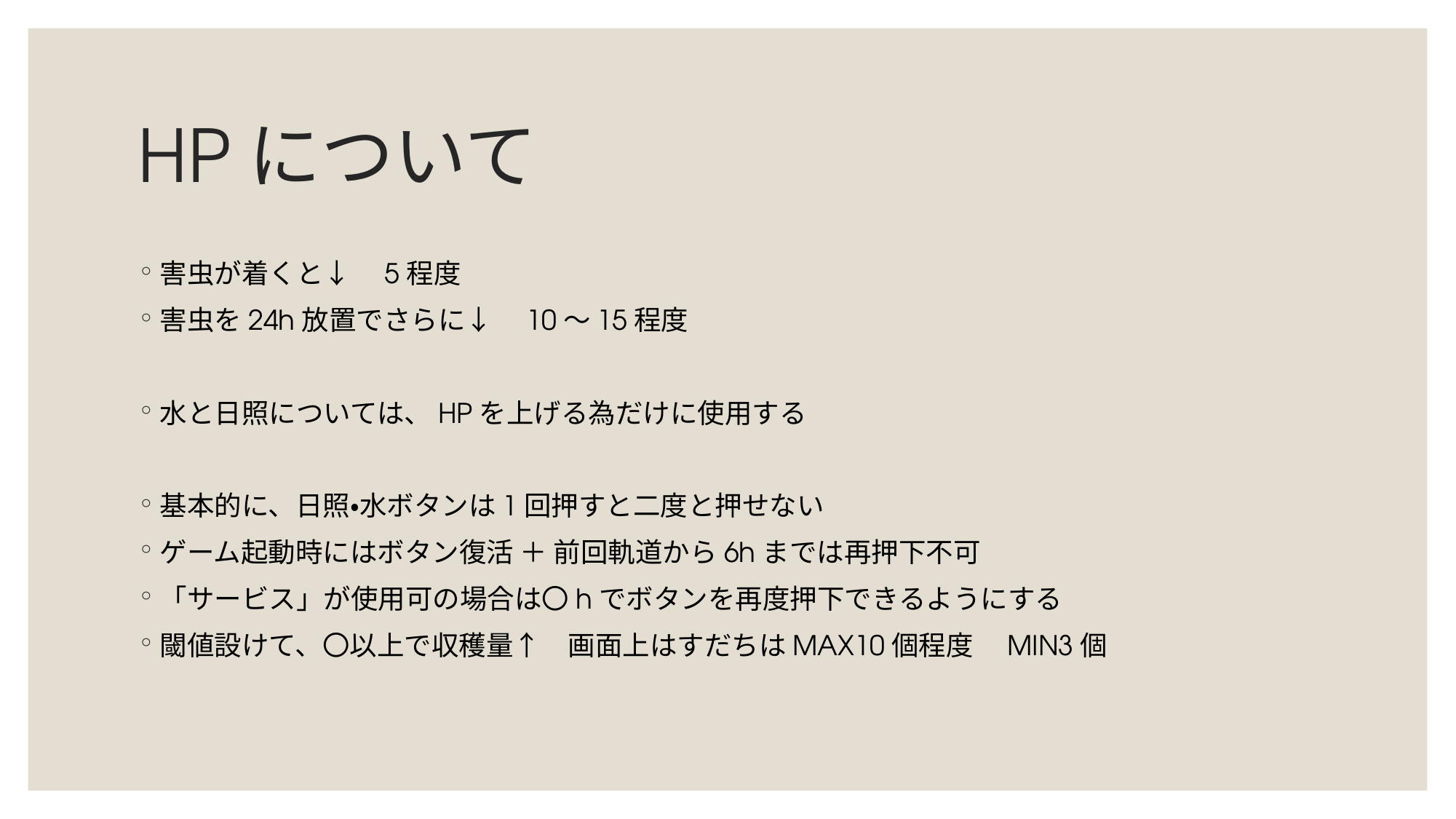

# HPについて
害虫が着くと↓　5程度
害虫を24h放置でさらに↓　10～15程度

水と日照については、HPを上げる為だけに使用する

基本的に、日照・水ボタンは1回押すと二度と押せない
ゲーム起動時にはボタン復活 ＋ 前回軌道から6hまでは再押下不可
「サービス」が使用可の場合は〇hでボタンを再度押下できるようにする
閾値設けて、〇以上で収穫量↑　画面上はすだちはMAX10個程度　MIN3個